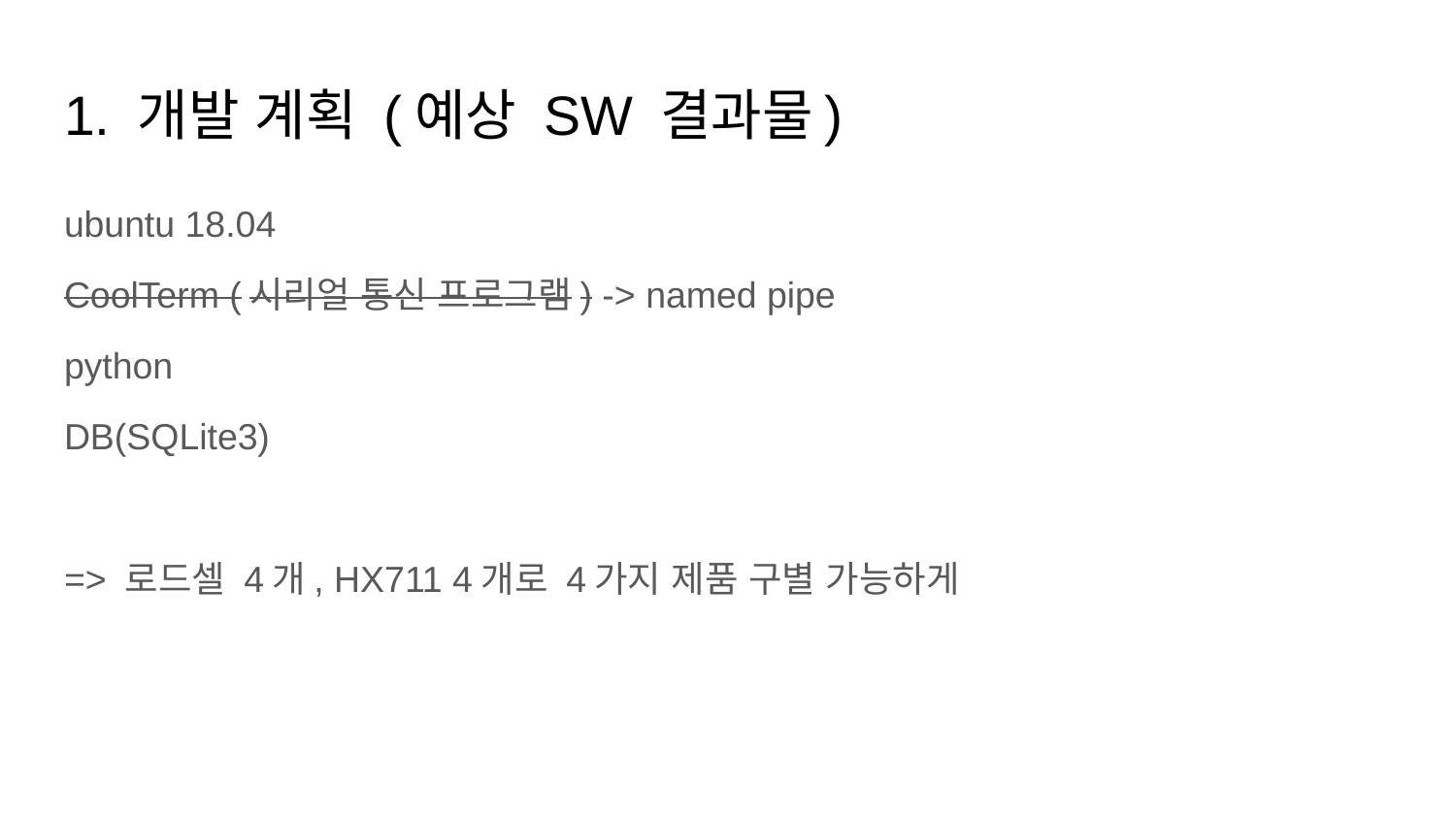

# 1. 개발 계획 (예상 SW 결과물)
ubuntu 18.04
CoolTerm (시리얼 통신 프로그램) -> named pipe
python
DB(SQLite3)

=> 로드셀 4개, HX711 4개로 4가지 제품 구별 가능하게